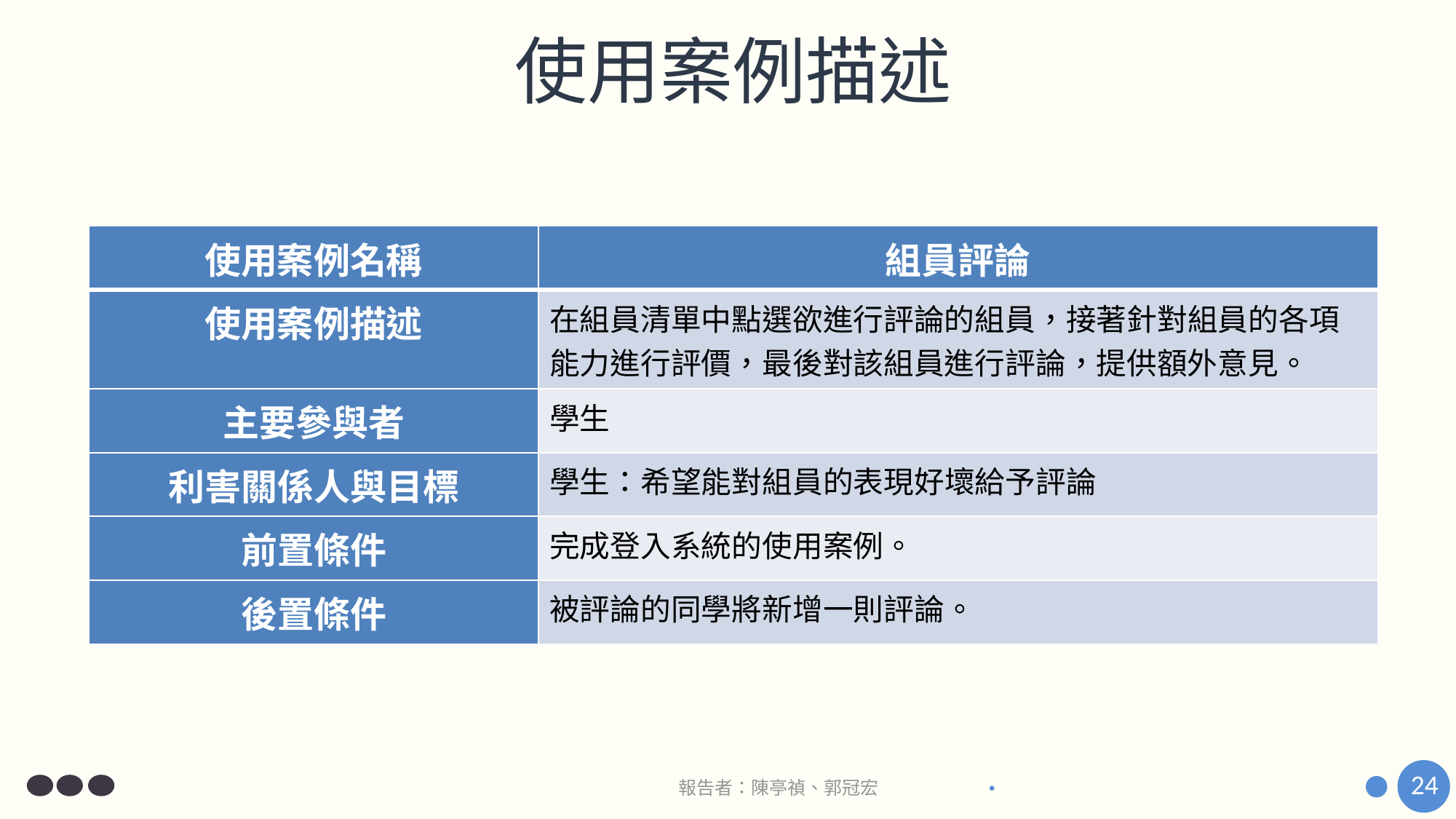

# 使用案例描述
| 使用案例名稱 | 組員評論 |
| --- | --- |
| 使用案例描述 | 在組員清單中點選欲進行評論的組員，接著針對組員的各項能力進行評價，最後對該組員進行評論，提供額外意見。 |
| 主要參與者 | 學生 |
| 利害關係人與目標 | 學生：希望能對組員的表現好壞給予評論 |
| 前置條件 | 完成登入系統的使用案例。 |
| 後置條件 | 被評論的同學將新增一則評論。 |
24